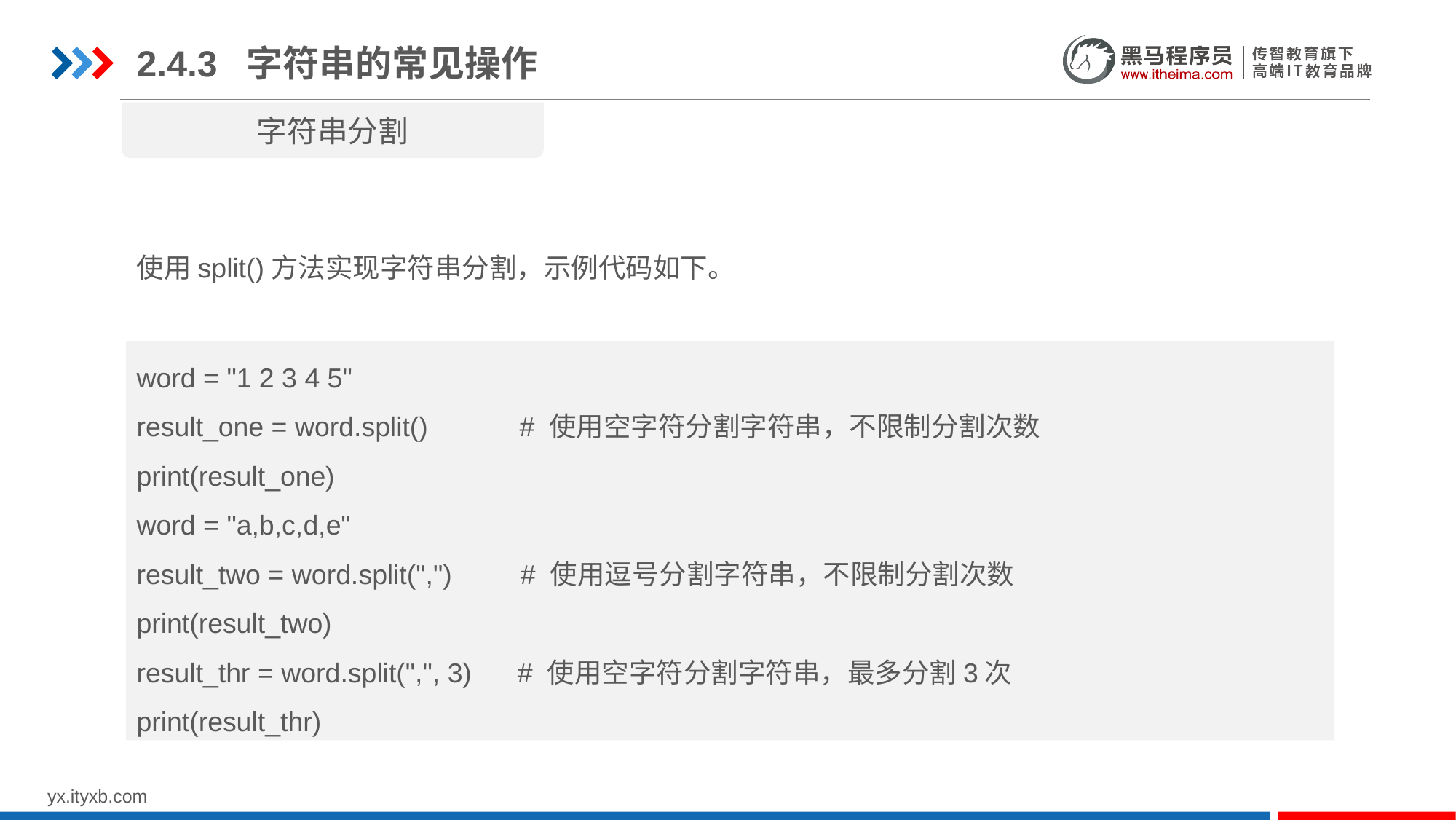

2.4.3  字符串的常见操作

字符串分割
使用split()方法实现字符串分割，示例代码如下。
word = "1 2 3 4 5"
result_one = word.split()            # 使用空字符分割字符串，不限制分割次数
print(result_one)
word = "a,b,c,d,e"
result_two = word.split(",")         # 使用逗号分割字符串，不限制分割次数
print(result_two)
result_thr = word.split(",", 3)      # 使用空字符分割字符串，最多分割3次
print(result_thr)